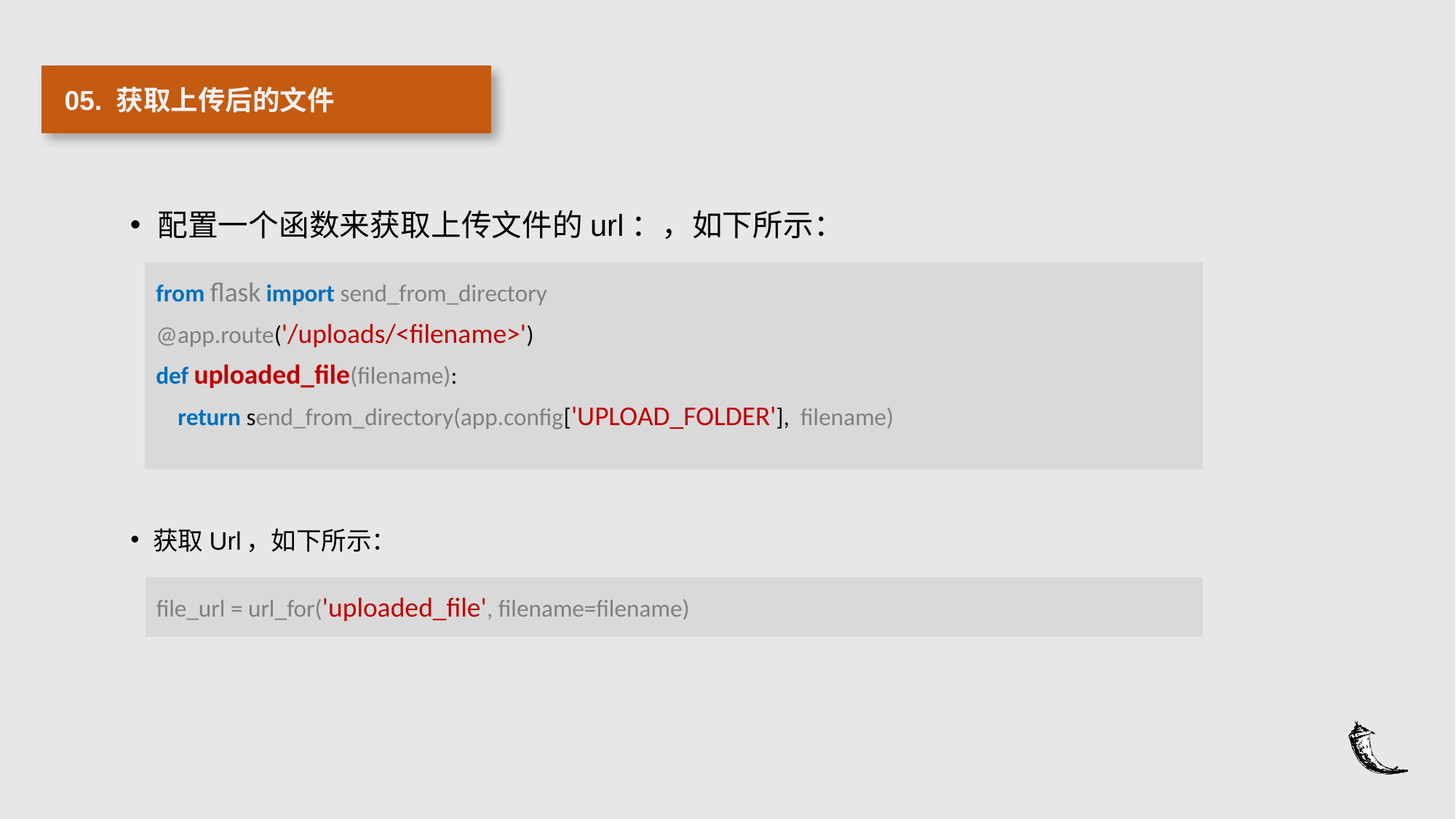

05. 获取上传后的文件
配置一个函数来获取上传文件的url：，如下所示：
| from flask import send\_from\_directory @app.route('/uploads/<filename>') def uploaded\_file(filename): return send\_from\_directory(app.config['UPLOAD\_FOLDER'], filename) |
| --- |
获取Url，如下所示：
| file\_url = url\_for('uploaded\_file', filename=filename) |
| --- |